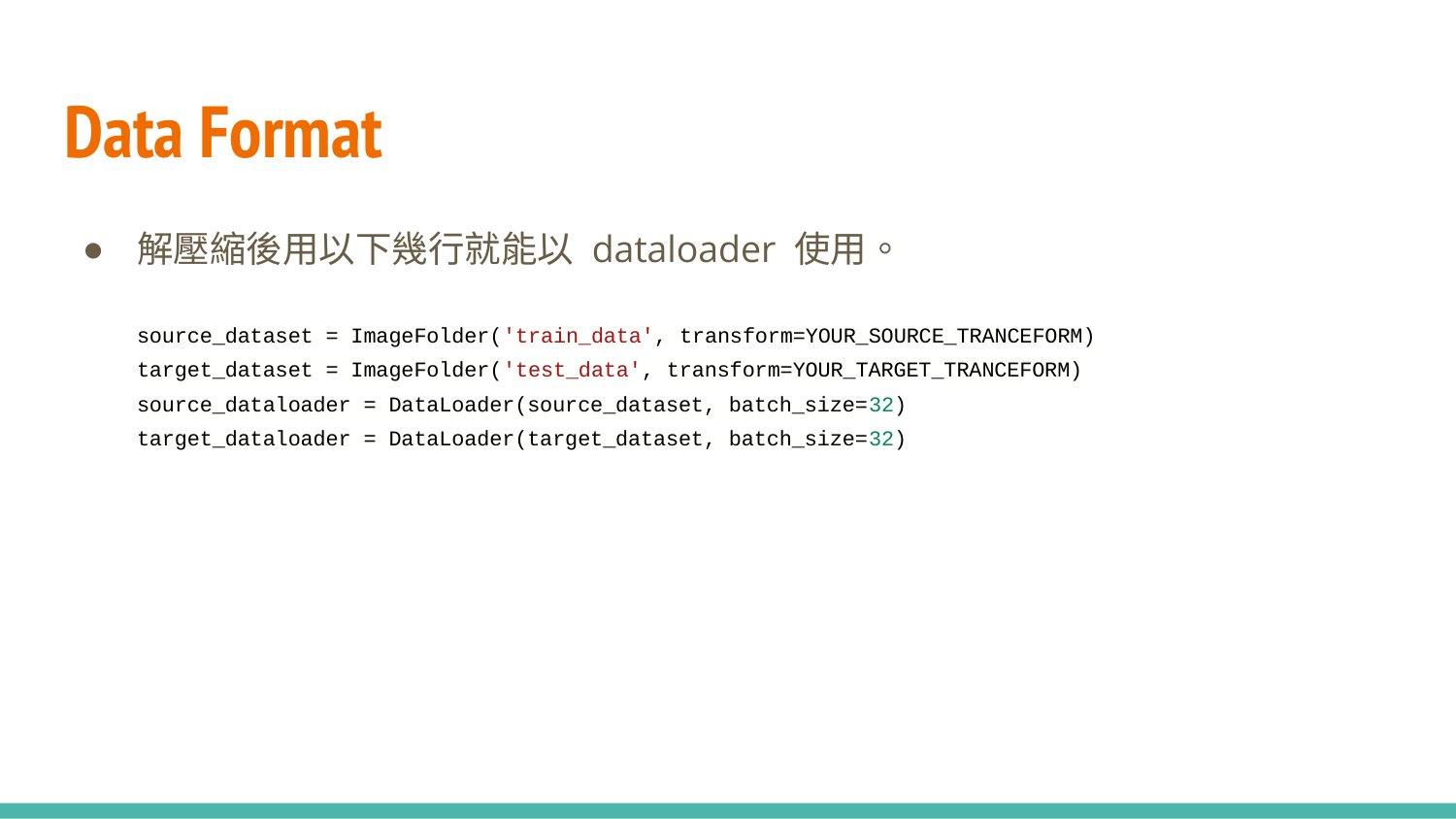

# Data Format
解壓縮後用以下幾行就能以 dataloader 使用。
source_dataset = ImageFolder('train_data', transform=YOUR_SOURCE_TRANCEFORM)
target_dataset = ImageFolder('test_data', transform=YOUR_TARGET_TRANCEFORM)
source_dataloader = DataLoader(source_dataset, batch_size=32)
target_dataloader = DataLoader(target_dataset, batch_size=32)